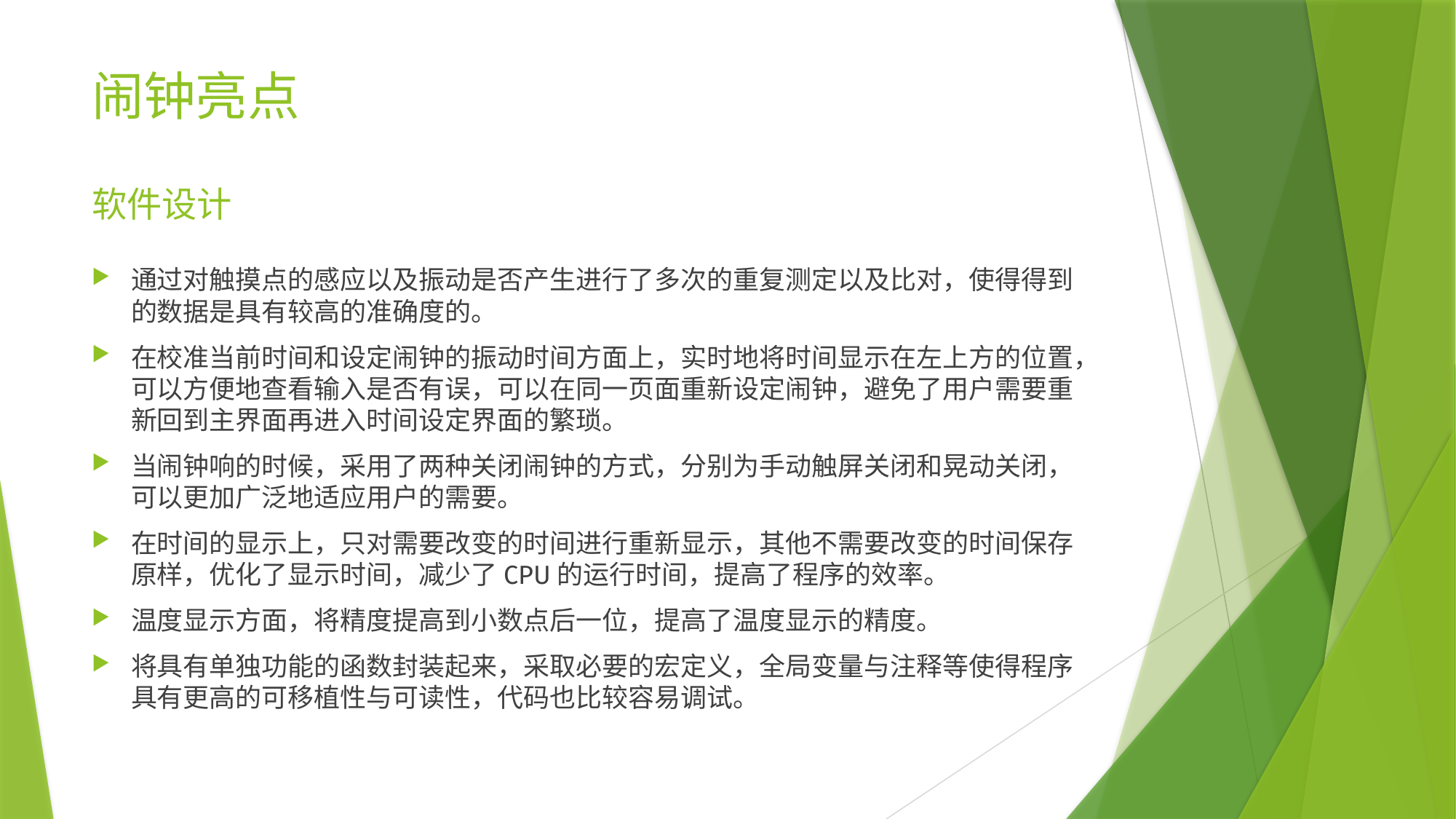

# 闹钟亮点 软件设计
通过对触摸点的感应以及振动是否产生进行了多次的重复测定以及比对，使得得到的数据是具有较高的准确度的。
在校准当前时间和设定闹钟的振动时间方面上，实时地将时间显示在左上方的位置，可以方便地查看输入是否有误，可以在同一页面重新设定闹钟，避免了用户需要重新回到主界面再进入时间设定界面的繁琐。
当闹钟响的时候，采用了两种关闭闹钟的方式，分别为手动触屏关闭和晃动关闭，可以更加广泛地适应用户的需要。
在时间的显示上，只对需要改变的时间进行重新显示，其他不需要改变的时间保存原样，优化了显示时间，减少了CPU的运行时间，提高了程序的效率。
温度显示方面，将精度提高到小数点后一位，提高了温度显示的精度。
将具有单独功能的函数封装起来，采取必要的宏定义，全局变量与注释等使得程序具有更高的可移植性与可读性，代码也比较容易调试。